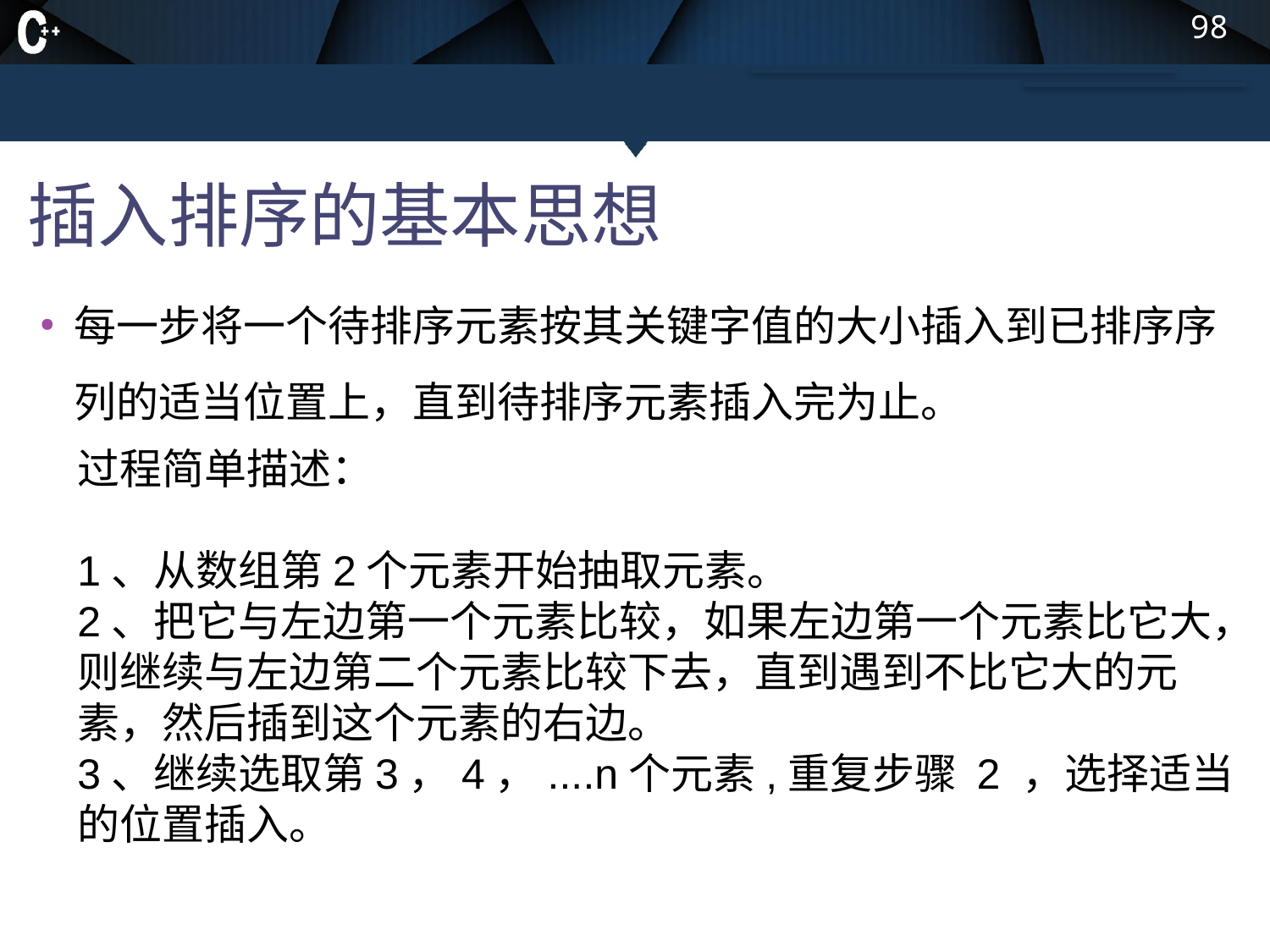

98
# 插入排序的基本思想
每一步将一个待排序元素按其关键字值的大小插入到已排序序列的适当位置上，直到待排序元素插入完为止。
过程简单描述：

1、从数组第2个元素开始抽取元素。
2、把它与左边第一个元素比较，如果左边第一个元素比它大，则继续与左边第二个元素比较下去，直到遇到不比它大的元素，然后插到这个元素的右边。
3、继续选取第3，4，....n个元素,重复步骤 2 ，选择适当的位置插入。